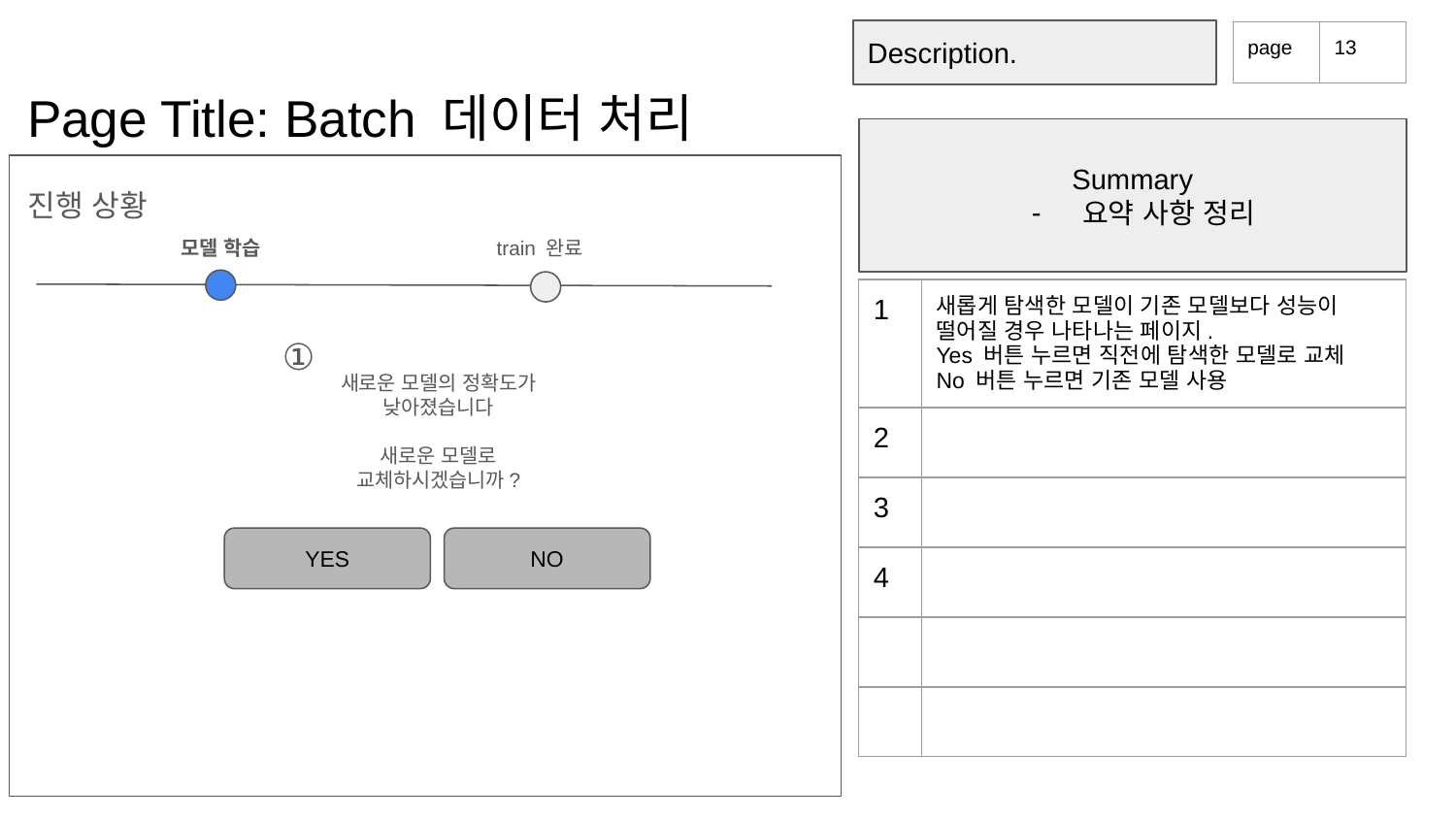

Description.
| page | 13 |
| --- | --- |
# Page Title: Batch 데이터 처리
Summary
요약 사항 정리

진행 상황

모델 학습
train 완료

| 1 | 새롭게 탐색한 모델이 기존 모델보다 성능이 떨어질 경우 나타나는 페이지. Yes 버튼 누르면 직전에 탐색한 모델로 교체 No 버튼 누르면 기존 모델 사용 |
| --- | --- |
| 2 |  |
| 3 |  |
| 4 |  |
|  |  |
|  |  |
①
새로운 모델의 정확도가 낮아졌습니다

새로운 모델로 교체하시겠습니까?
YES
NO